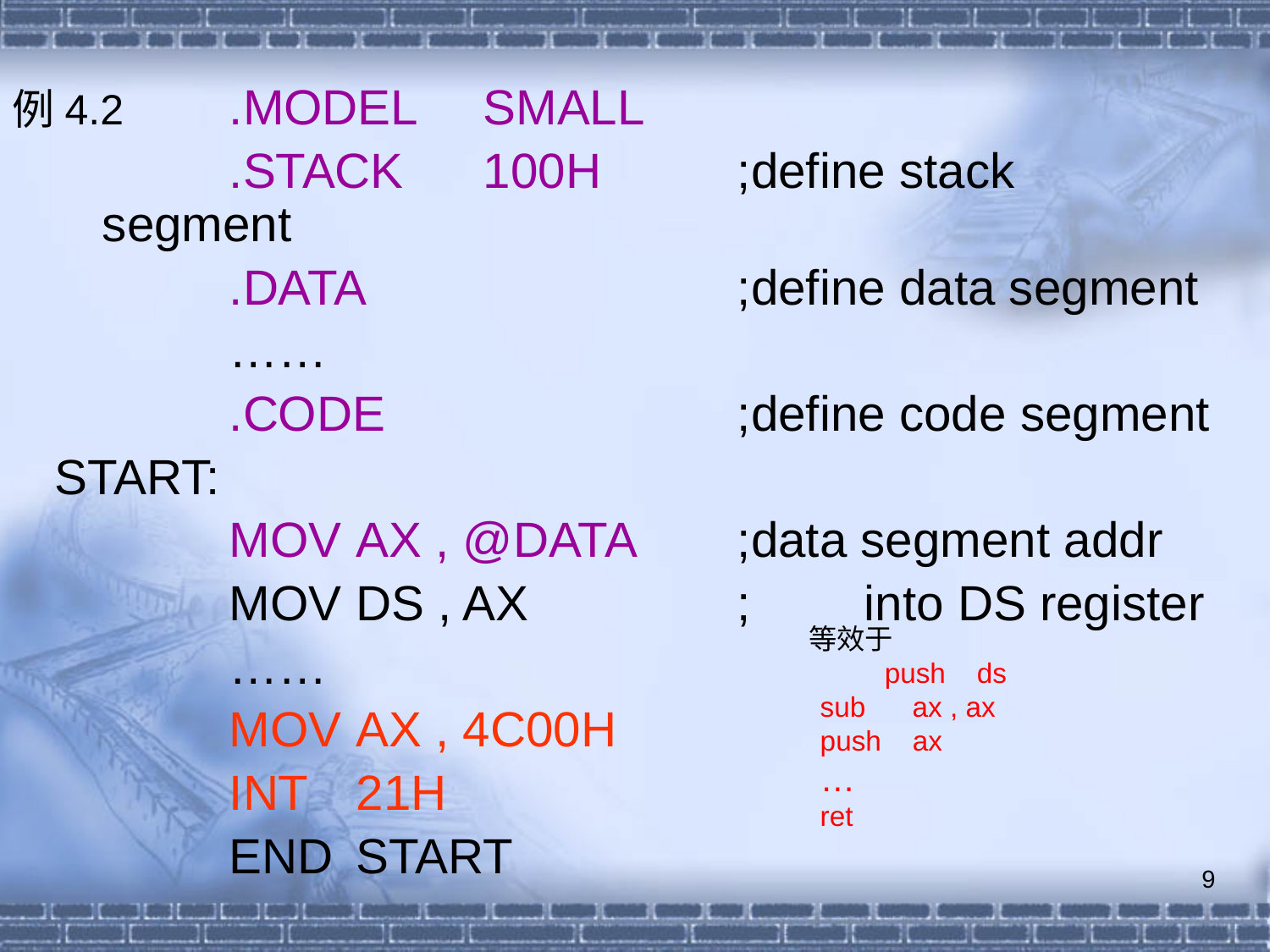

例4.2
		.MODEL	SMALL
		.STACK	100H		;define stack segment
		.DATA			;define data segment
		……
		.CODE			;define code segment
START:
		MOV	AX , @DATA	;data segment addr
		MOV	DS , AX		;	into DS register
		……
		MOV	AX , 4C00H
		INT	21H
		END	START
       等效于
	push    ds
        sub      ax , ax
        push    ax
        …
        ret
9